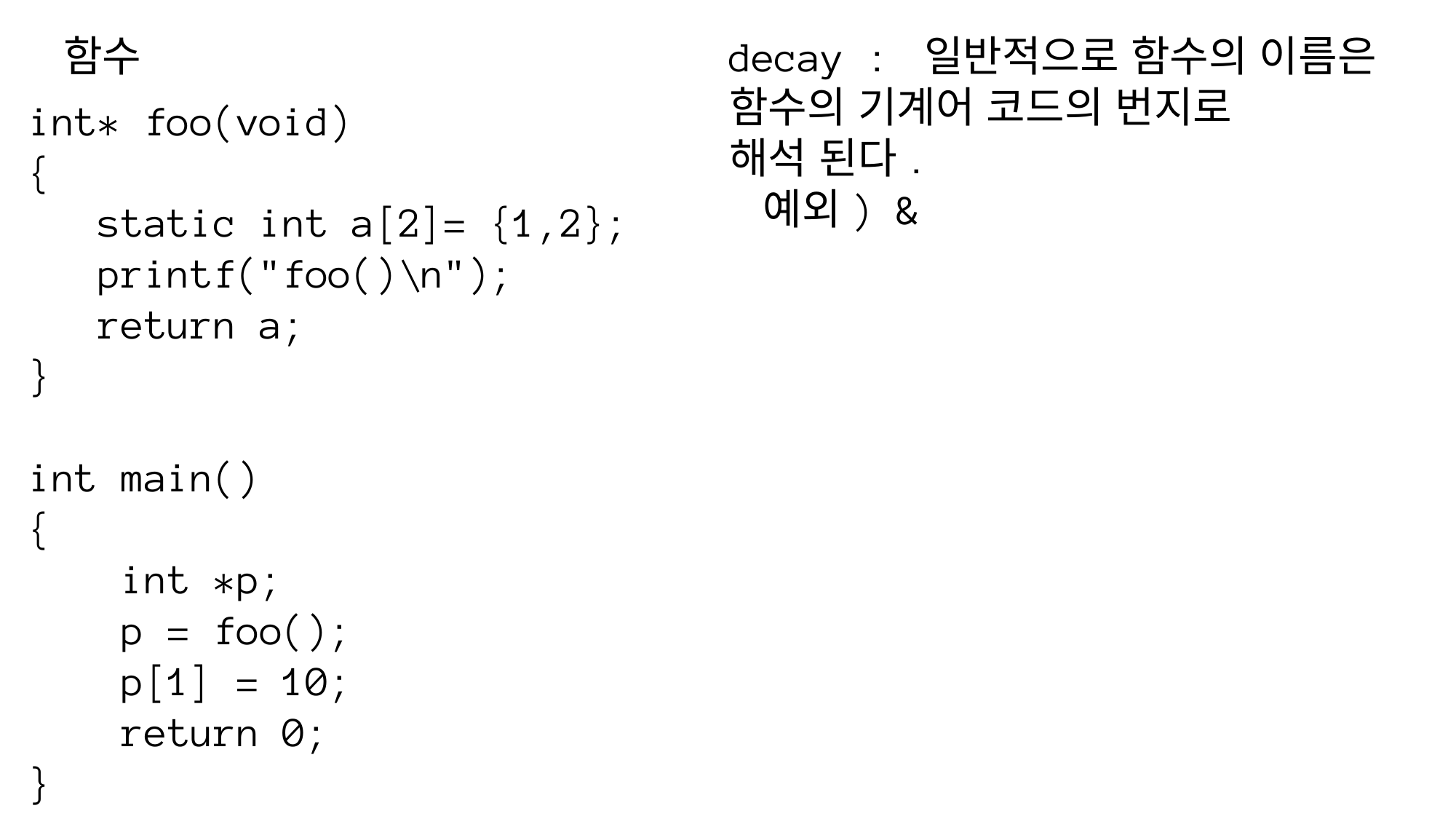

함수
decay : 일반적으로 함수의 이름은
함수의 기계어 코드의 번지로
해석 된다.
  예외) &
int* foo(void)
{
   static int a[2]= {1,2};
   printf("foo()\n");
   return a;
}

int main()
{
    int *p;
    p = foo();
    p[1] = 10;
    return 0;
}